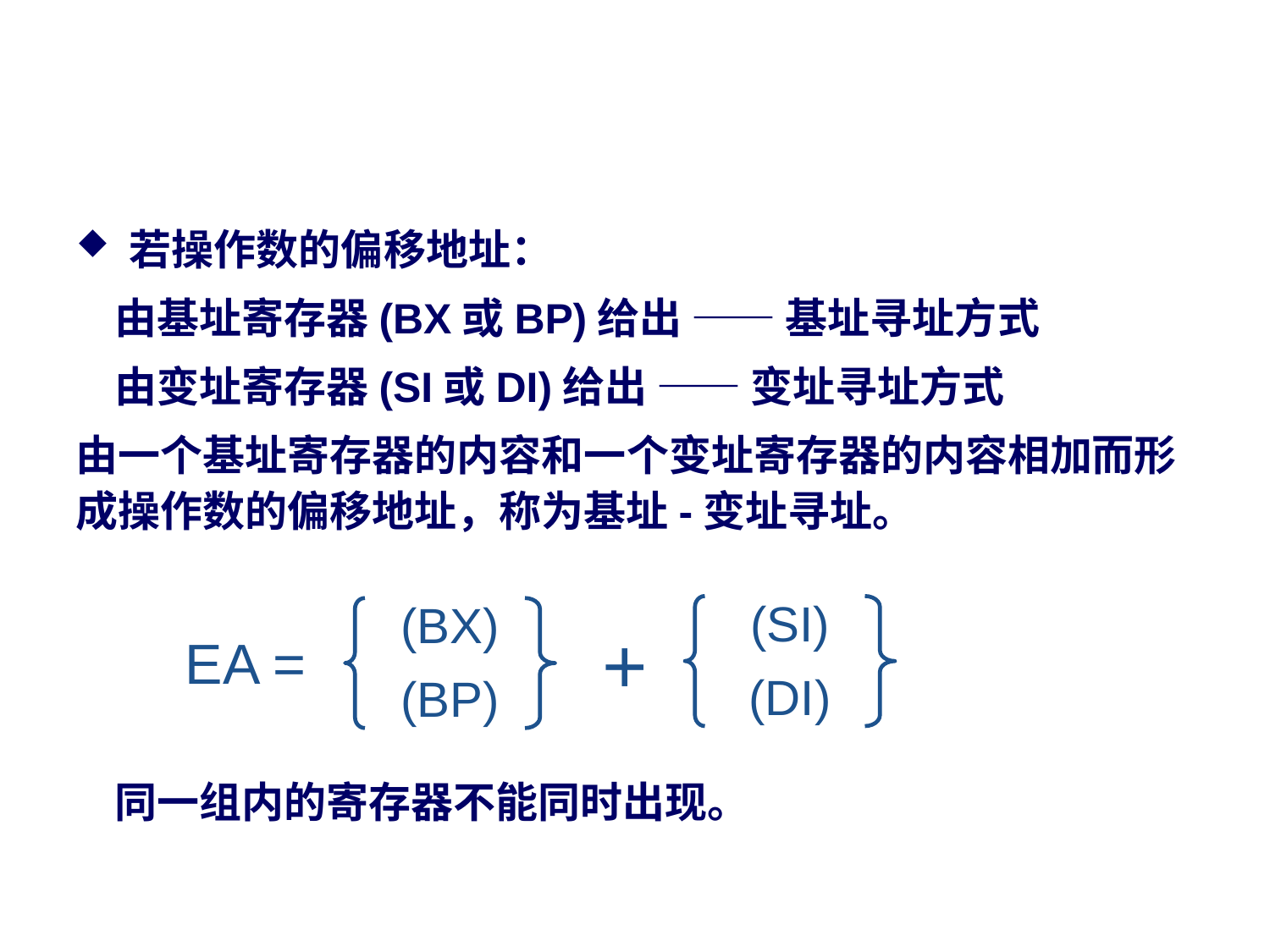

# 六、基址、变址寻址
 若操作数的偏移地址：
   由基址寄存器(BX或BP)给出 —— 基址寻址方式
   由变址寄存器(SI或DI)给出 —— 变址寻址方式
由一个基址寄存器的内容和一个变址寄存器的内容相加而形成操作数的偏移地址，称为基址-变址寻址。

   同一组内的寄存器不能同时出现。
(SI)
(DI)
(BX)
(BP)

+
EA =